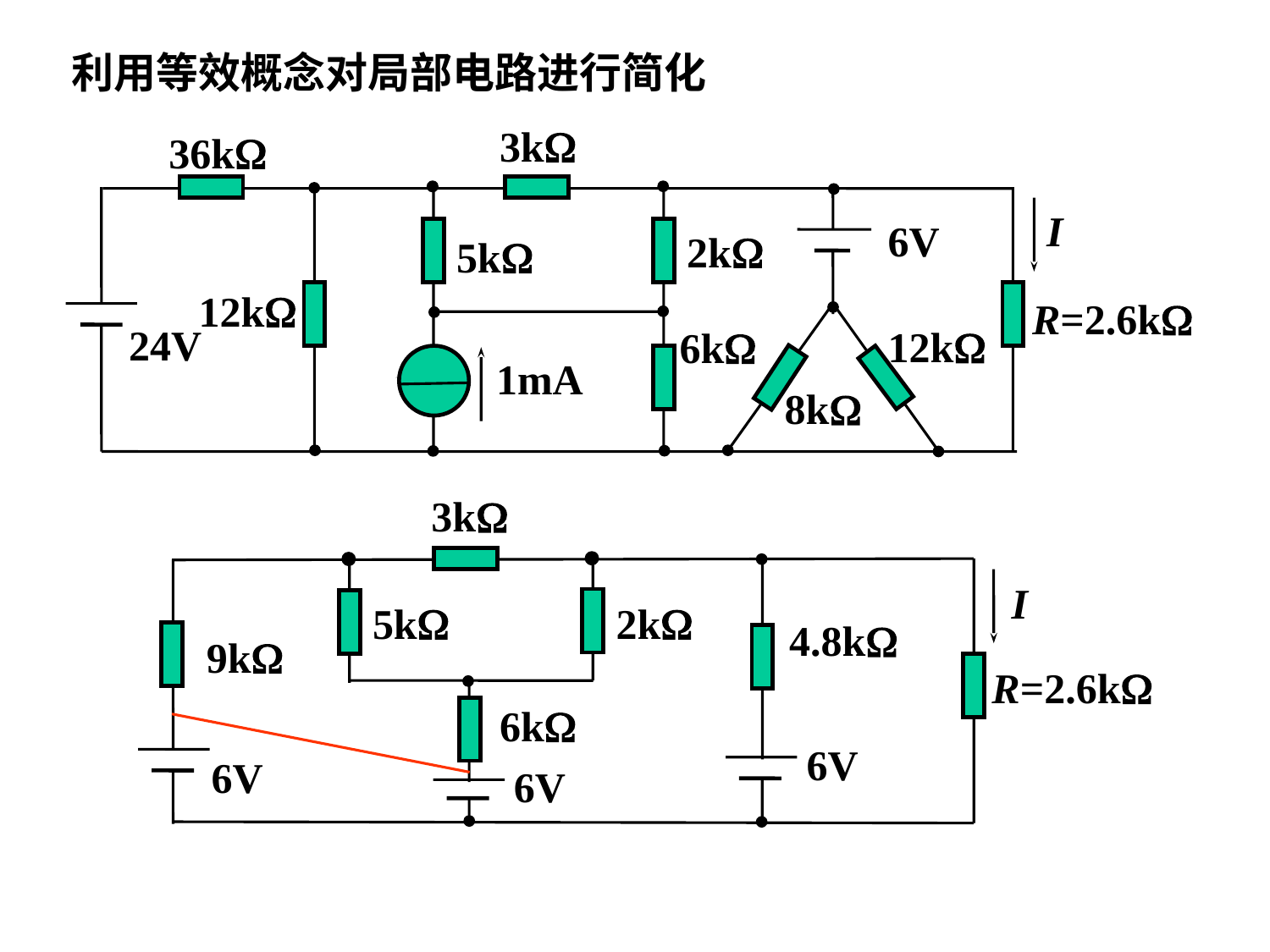

利用等效概念对局部电路进行简化
3kΩ
36kΩ

I
6V

2kΩ
5kΩ

12kΩ

R=2.6kΩ

24V
12kΩ
6kΩ

1mA

8kΩ

3kΩ

I

5kΩ
2kΩ
4.8kΩ

9kΩ

R=2.6kΩ

6kΩ

6V
6V

6V